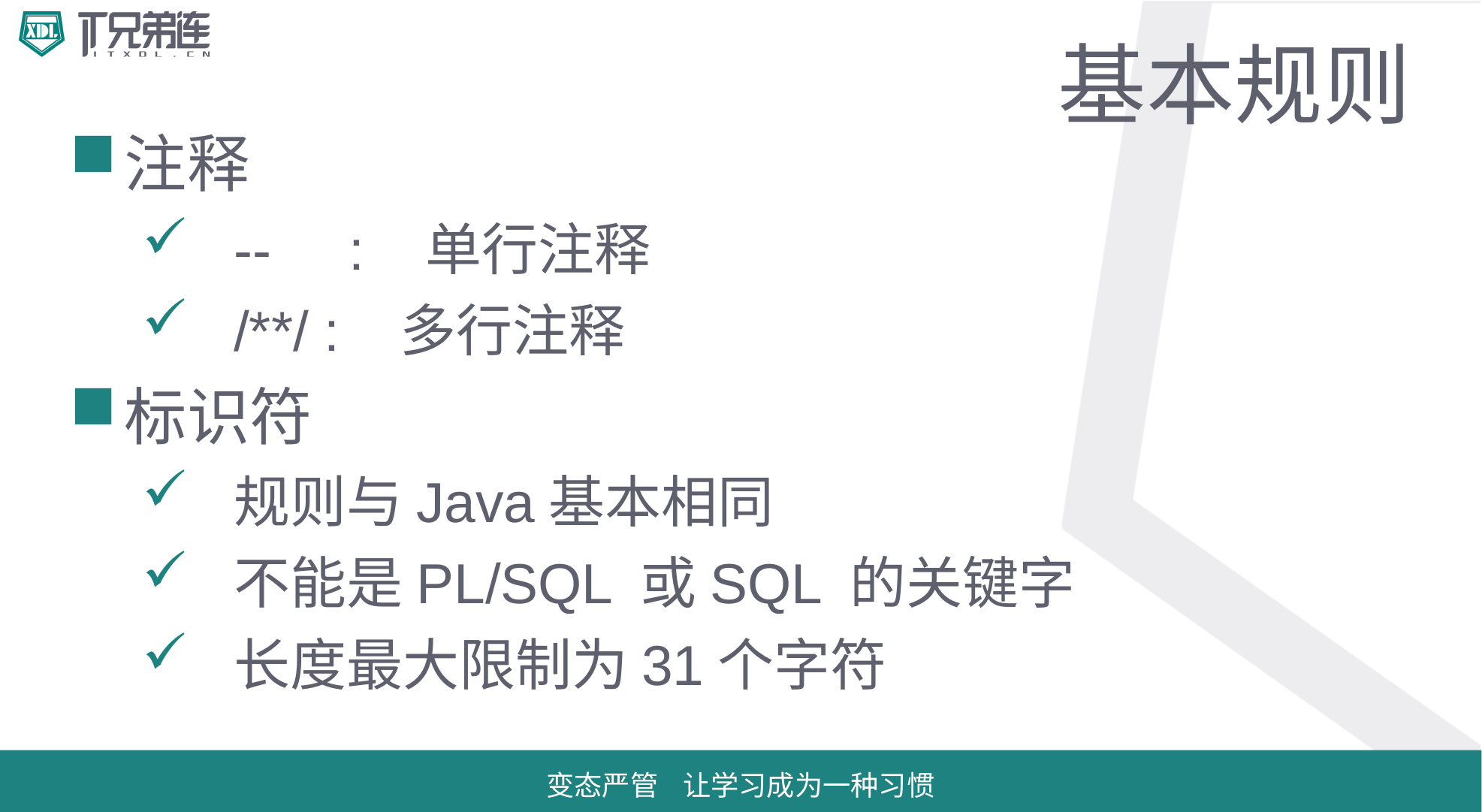

# 基本规则
注释
--     :   单行注释
/**/ :   多行注释
标识符
规则与Java基本相同
不能是PL/SQL 或SQL 的关键字
长度最大限制为31个字符